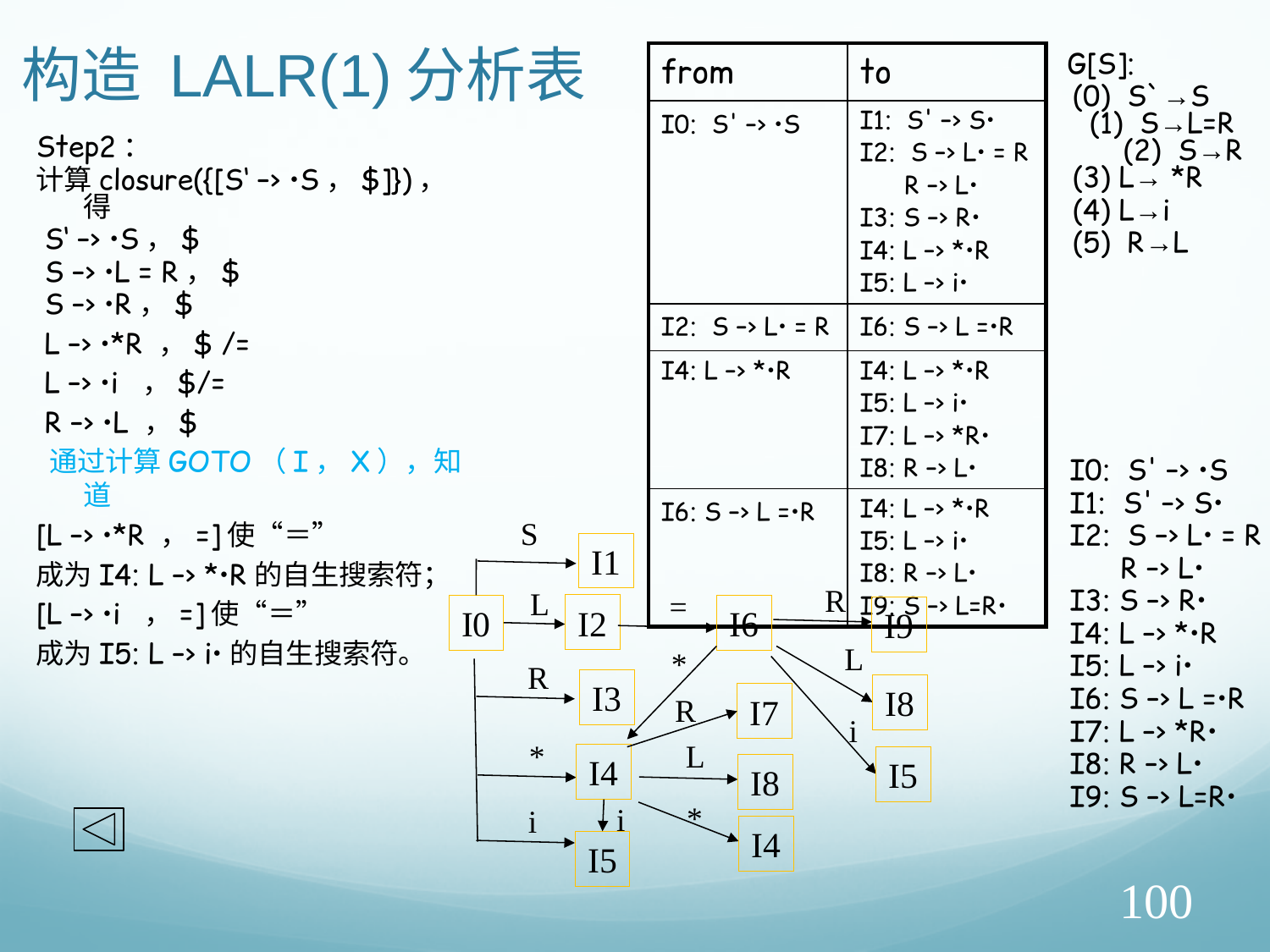

# 构造 LALR(1)分析表
| from | to |
| --- | --- |
| I0: S' –> •S | I1: S' –> S• I2: S –> L• = R R –> L• I3: S –> R• I4: L –> \*•R I5: L –> i• |
| I2: S –> L• = R | I6: S –> L =•R |
| I4: L –> \*•R | I4: L –> \*•R I5: L –> i• I7: L –> \*R• I8: R –> L• |
| I6: S –> L =•R | I4: L –> \*•R I5: L –> i• I8: R –> L• I9: S –> L=R• |
     G[S]:
	(0)  S`→S        (1)  S→L=R         (2)  S→R
(3) L→ *R
	(4) L→i
	(5)  R→L
Step2：
计算closure({[S‘ –> •S，$]})，得
 S‘ –> •S，$
 S –> •L = R，$
 S –> •R，$
 L –> •*R ，$ /=
 L –> •i  ，$/=
 R –> •L ，$
 通过计算GOTO（I，X），知道
[L –> •*R ，=]使“＝”
成为I4: L –> *•R的自生搜索符；
[L –> •i  ，=]使“＝”
成为I5: L –> i•的自生搜索符。

I0:  S' –> •S
I1:  S' –> S•
I2:  S –> L• = R
      R –> L•
I3: S –> R•
I4: L –> *•R
I5: L –> i•
I6: S –> L =•R
I7: L –> *R•
I8: R –> L•
I9: S –> L=R•

S
I1
R
L
=
I2
I0
I6
I9
L
*
R
I3
I8
I7
R
i
L
*
I4
I5
I8
*
i
i
I4
I5

100